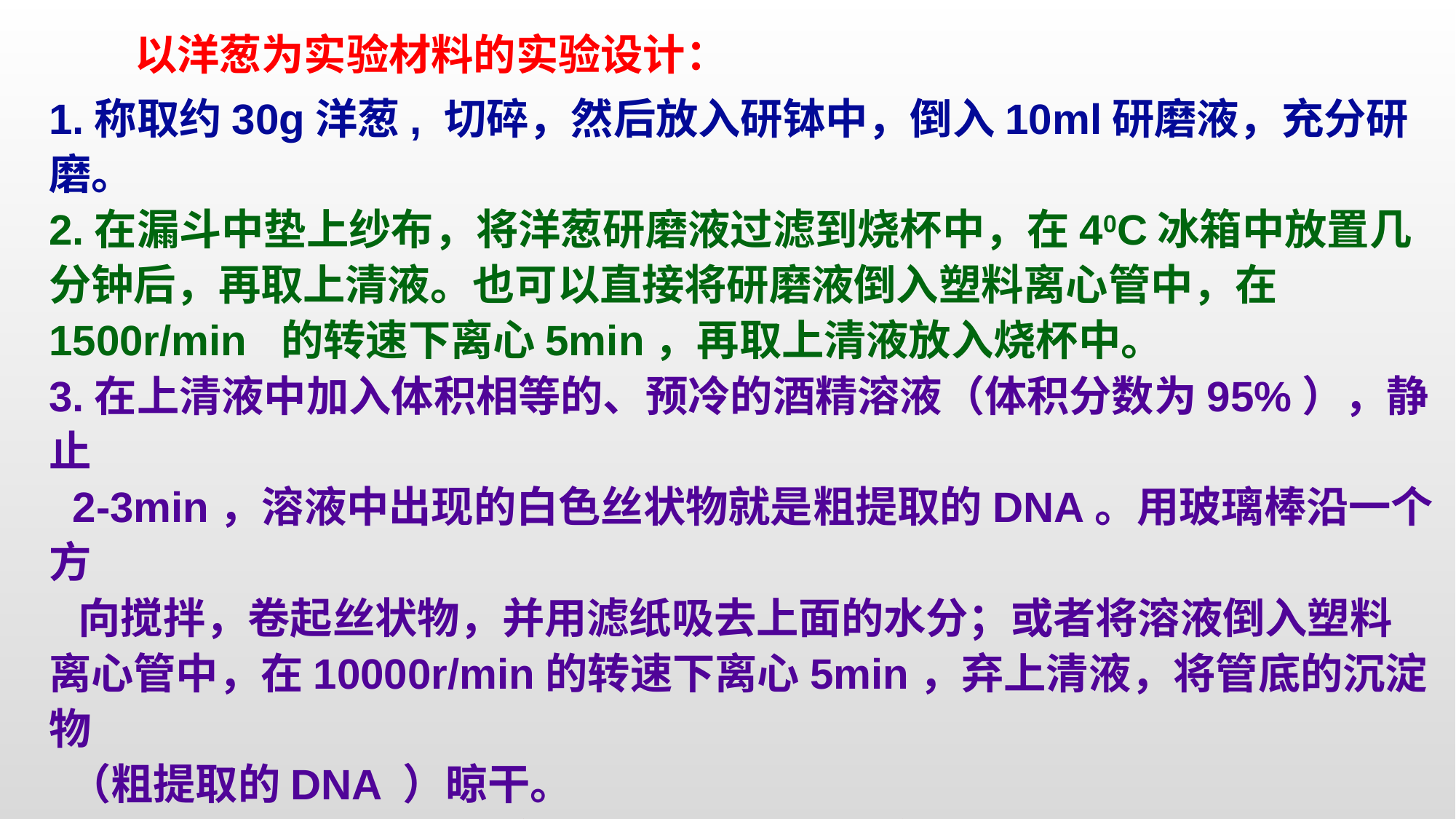

以洋葱为实验材料的实验设计：
1.称取约30g洋葱, 切碎，然后放入研钵中，倒入10ml研磨液，充分研磨。
2.在漏斗中垫上纱布，将洋葱研磨液过滤到烧杯中，在40C冰箱中放置几分钟后，再取上清液。也可以直接将研磨液倒入塑料离心管中，在1500r/min  的转速下离心5min，再取上清液放入烧杯中。
3.在上清液中加入体积相等的、预冷的酒精溶液（体积分数为95%），静止
  2-3min，溶液中出现的白色丝状物就是粗提取的DNA。用玻璃棒沿一个方
  向搅拌，卷起丝状物，并用滤纸吸去上面的水分；或者将溶液倒入塑料   离心管中，在10000r/min的转速下离心5min，弃上清液，将管底的沉淀物
 （粗提取的DNA ）晾干。
4.取两只20ml的试管，各加入2mol/lNaCl溶液5ml。将丝状物或沉淀物溶于其中一个试管的NaCl溶液中，然后，向两只试管中各加入4ml的二苯胺试剂，混合均匀后，将试管置于沸水中加热5min 。待试管冷却后，比较两只试管中颜色的变化。